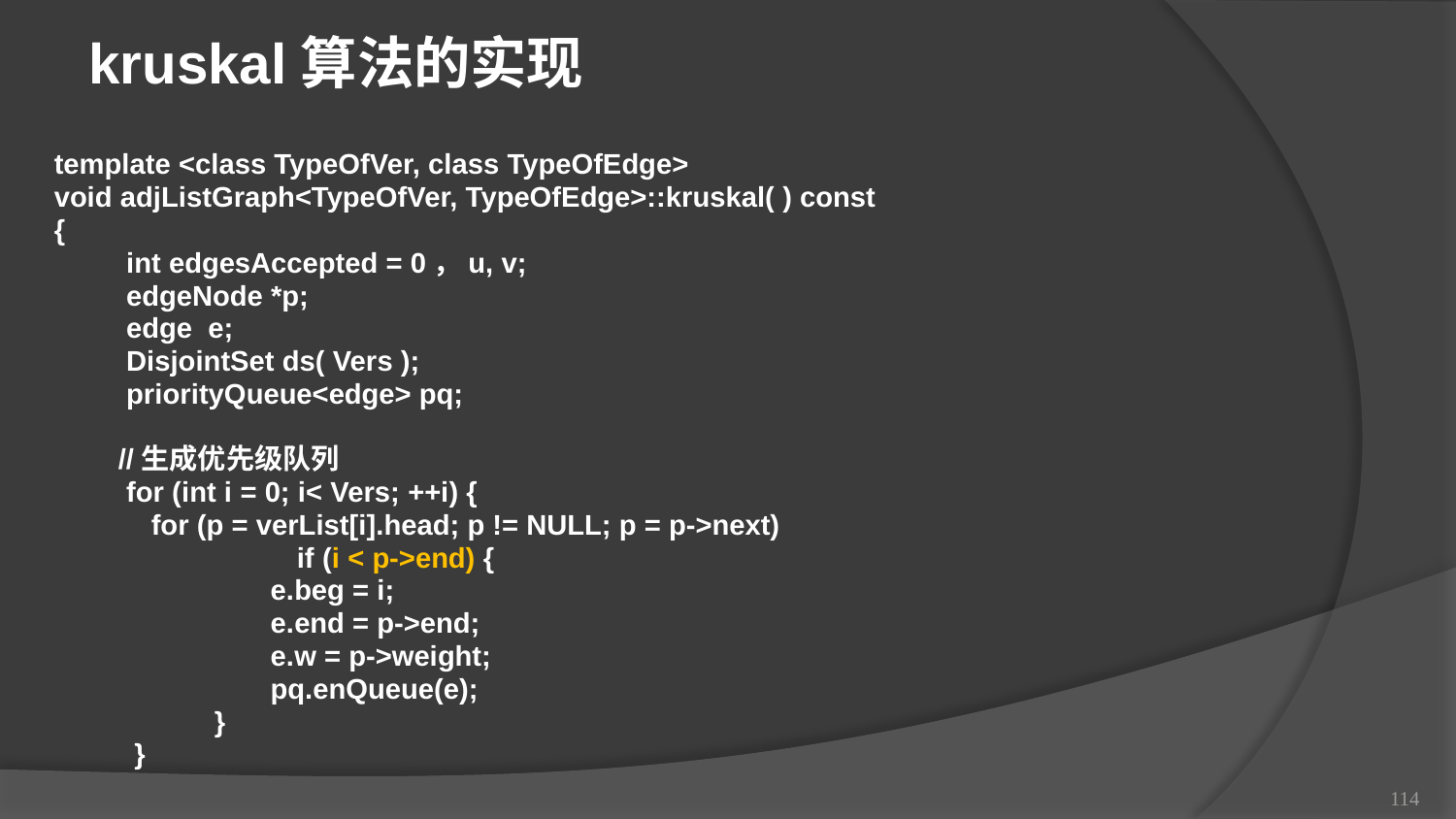

kruskal算法的实现
template <class TypeOfVer, class TypeOfEdge>
void adjListGraph<TypeOfVer, TypeOfEdge>::kruskal( ) const
{
         int edgesAccepted = 0，u, v;
         edgeNode *p;
         edge  e;
         DisjointSet ds( Vers );
         priorityQueue<edge> pq;

        //生成优先级队列
         for (int i = 0; i< Vers; ++i) {
	for (p = verList[i].head; p != NULL; p = p->next)
		if (i < p->end) {
                           e.beg = i;
                           e.end = p->end;
                           e.w = p->weight;
                           pq.enQueue(e);
                    }
          }
114